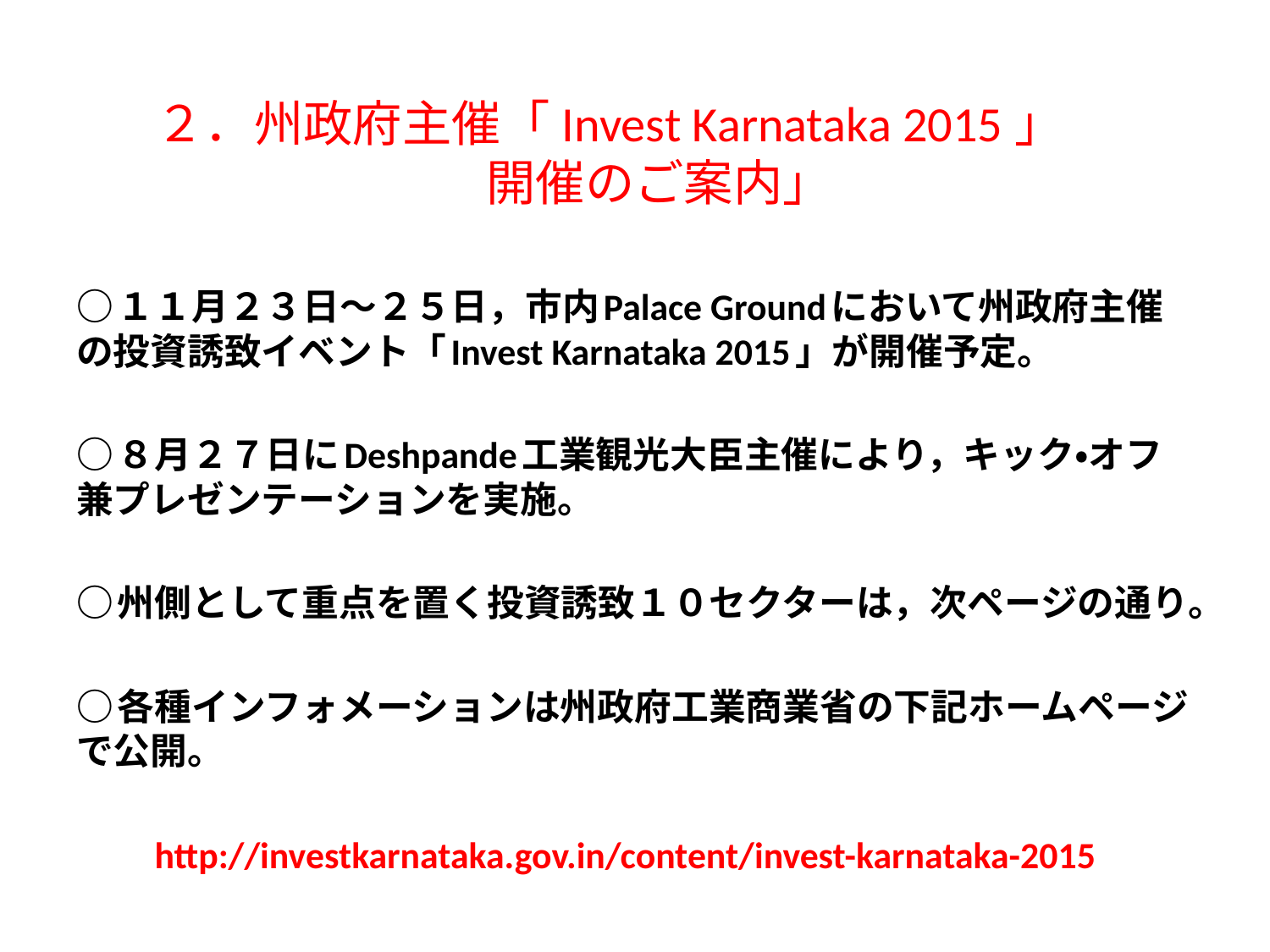

２．州政府主催「Invest Karnataka 2015」
　　開催のご案内」

○１１月２３日～２５日，市内Palace Groundにおいて州政府主催の投資誘致イベント「Invest Karnataka 2015」が開催予定。

○８月２７日にDeshpande工業観光大臣主催により，キック・オフ兼プレゼンテーションを実施。

○州側として重点を置く投資誘致１０セクターは，次ページの通り。

○各種インフォメーションは州政府工業商業省の下記ホームページで公開。

　　http://investkarnataka.gov.in/content/invest-karnataka-2015